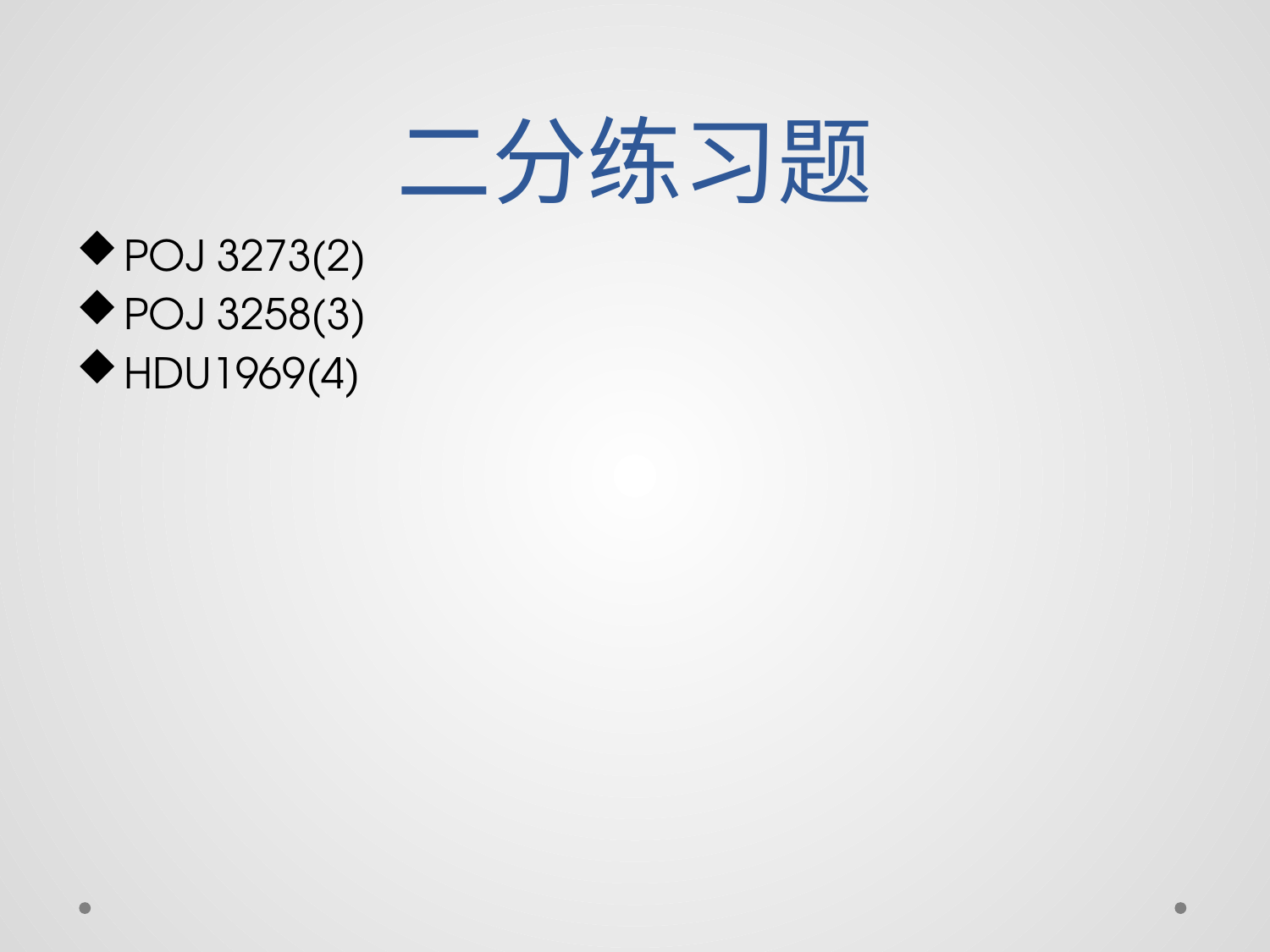

# 二分练习题
POJ 3273(2)
POJ 3258(3)
HDU1969(4)